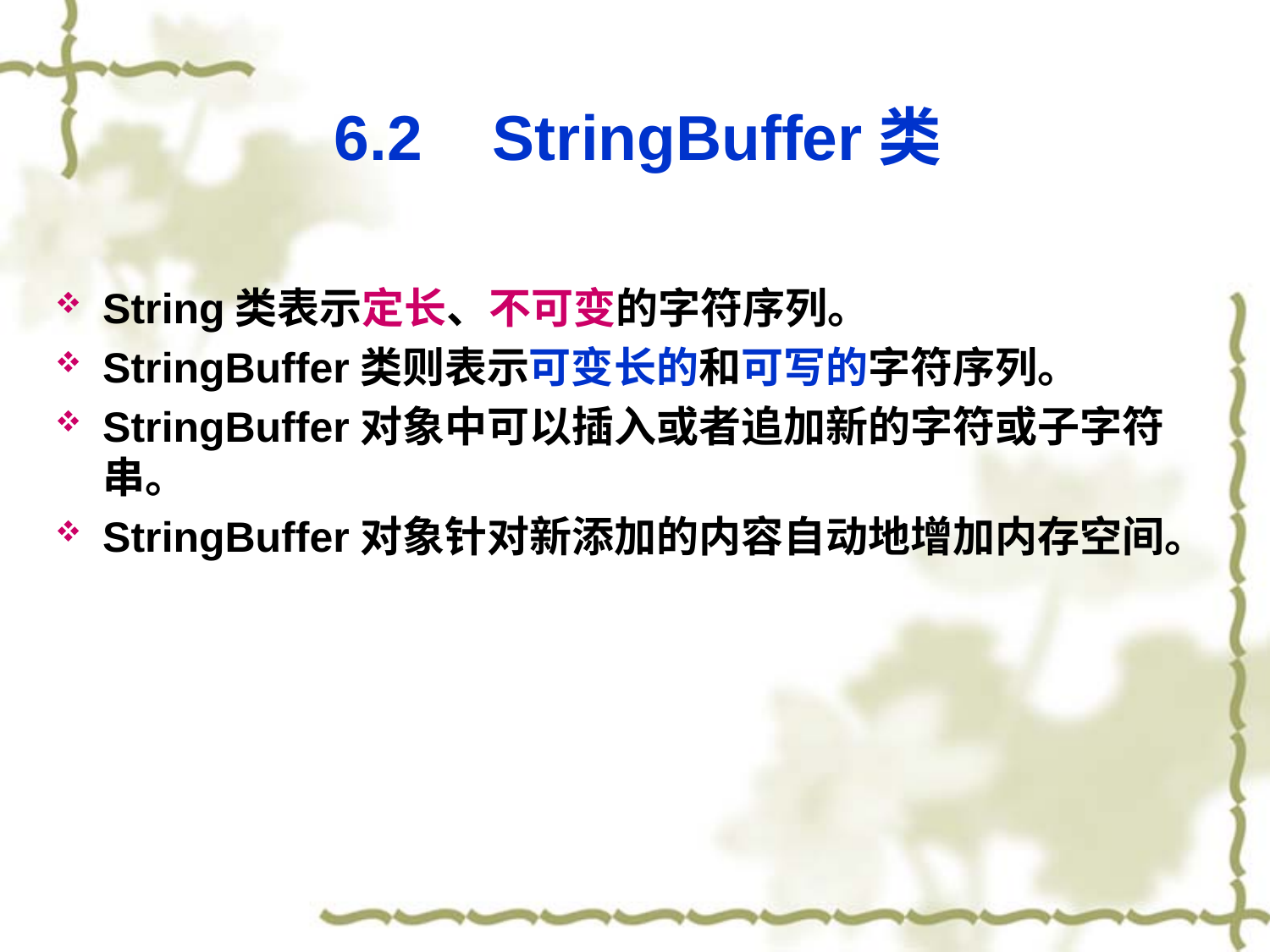

# 6.2    StringBuffer类
String类表示定长、不可变的字符序列。
StringBuffer类则表示可变长的和可写的字符序列。
StringBuffer对象中可以插入或者追加新的字符或子字符串。
StringBuffer对象针对新添加的内容自动地增加内存空间。